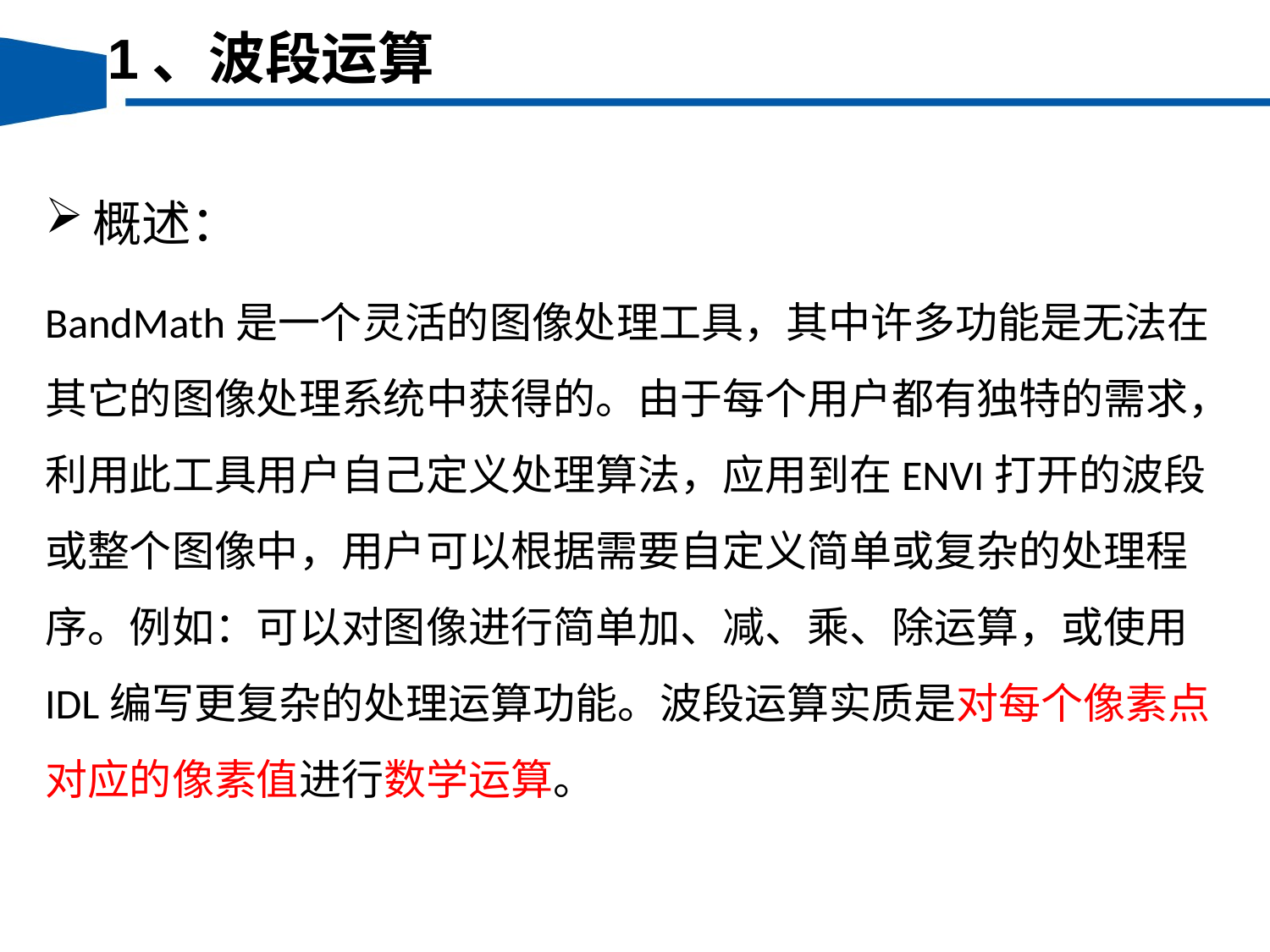

1、波段运算
概述：
BandMath是一个灵活的图像处理工具，其中许多功能是无法在其它的图像处理系统中获得的。由于每个用户都有独特的需求，利用此工具用户自己定义处理算法，应用到在ENVI打开的波段或整个图像中，用户可以根据需要自定义简单或复杂的处理程序。例如：可以对图像进行简单加、减、乘、除运算，或使用IDL编写更复杂的处理运算功能。波段运算实质是对每个像素点对应的像素值进行数学运算。